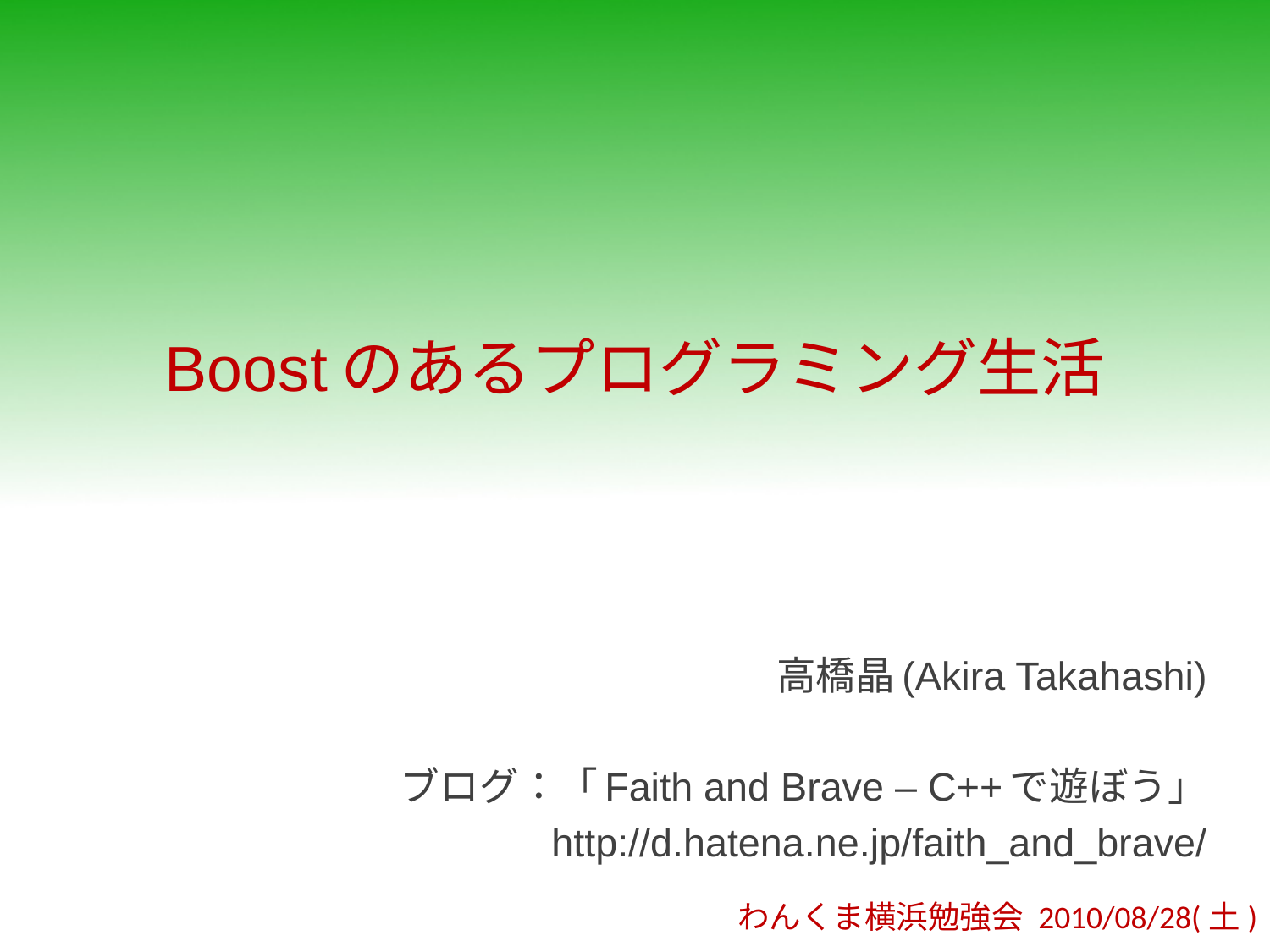

# Boostのあるプログラミング生活
高橋晶(Akira Takahashi)

ブログ：「Faith and Brave – C++で遊ぼう」
http://d.hatena.ne.jp/faith_and_brave/
わんくま横浜勉強会 2010/08/28(土)